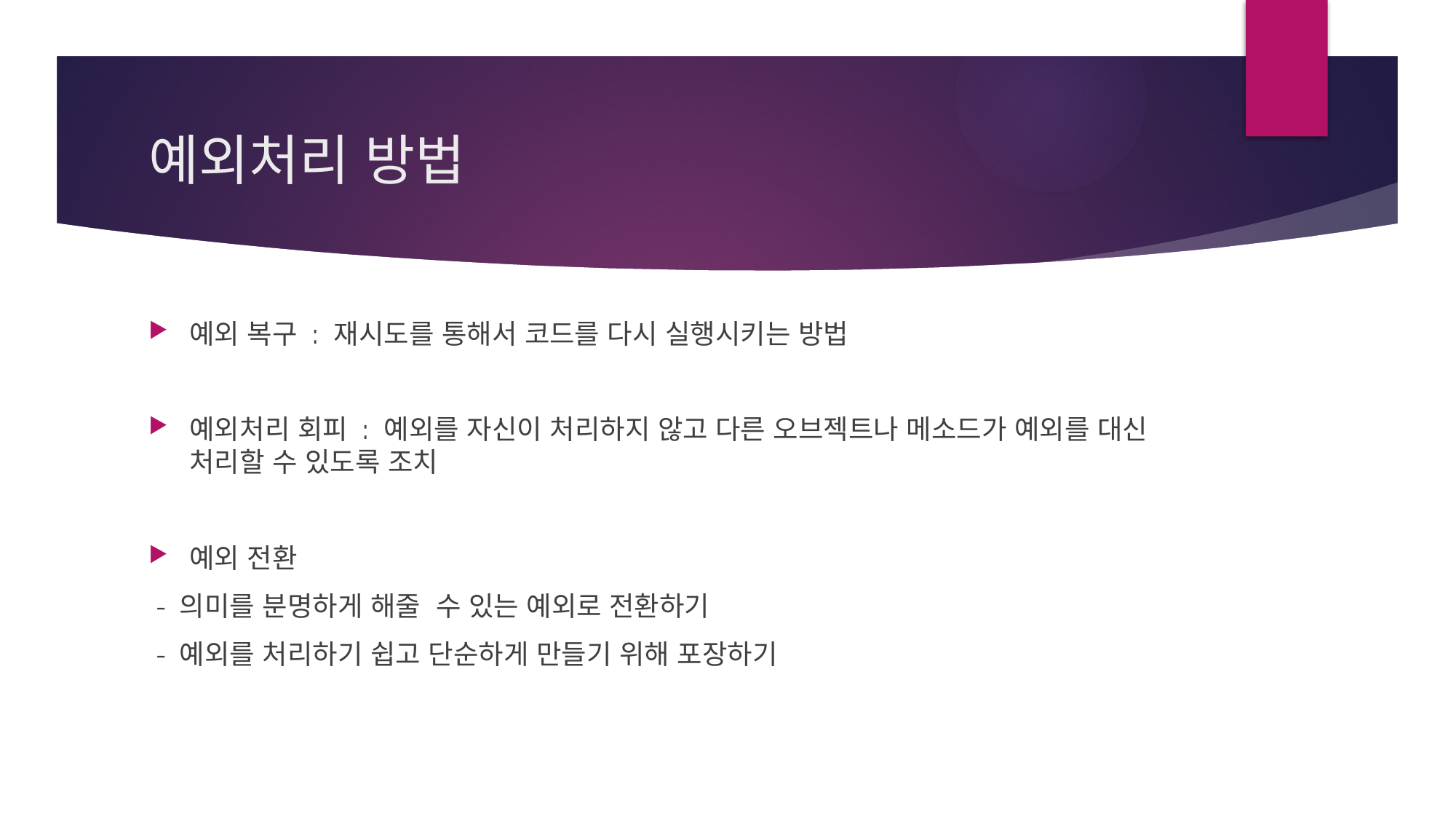

# 예외처리 방법
예외 복구 : 재시도를 통해서 코드를 다시 실행시키는 방법

예외처리 회피 : 예외를 자신이 처리하지 않고 다른 오브젝트나 메소드가 예외를 대신 처리할 수 있도록 조치

예외 전환
 - 의미를 분명하게 해줄  수 있는 예외로 전환하기
 - 예외를 처리하기 쉽고 단순하게 만들기 위해 포장하기